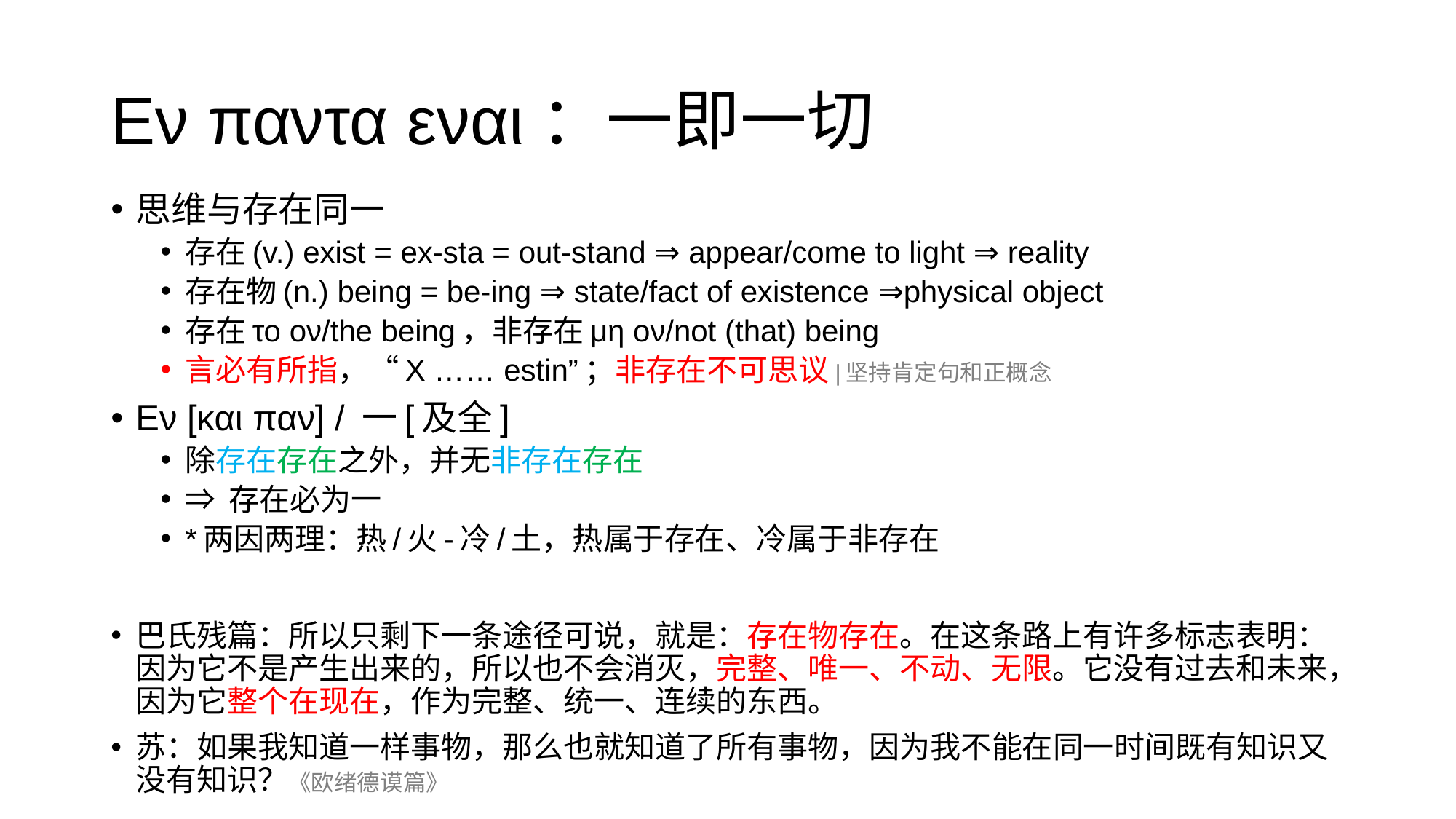

# Εν παντα εναι：一即一切
思维与存在同一
存在(v.) exist = ex-sta = out-stand ⇒ appear/come to light ⇒ reality
存在物(n.) being = be-ing ⇒ state/fact of existence ⇒physical object
存在το ον/the being，非存在μη ον/not (that) being
言必有所指，“X …… estin”；非存在不可思议|坚持肯定句和正概念
Εν [και παν] / 一[及全]
除存在存在之外，并无非存在存在
⇒ 存在必为一
*两因两理：热/火-冷/土，热属于存在、冷属于非存在

巴氏残篇：所以只剩下一条途径可说，就是：存在物存在。在这条路上有许多标志表明：因为它不是产生出来的，所以也不会消灭，完整、唯一、不动、无限。它没有过去和未来，因为它整个在现在，作为完整、统一、连续的东西。
苏：如果我知道一样事物，那么也就知道了所有事物，因为我不能在同一时间既有知识又没有知识？《欧绪德谟篇》